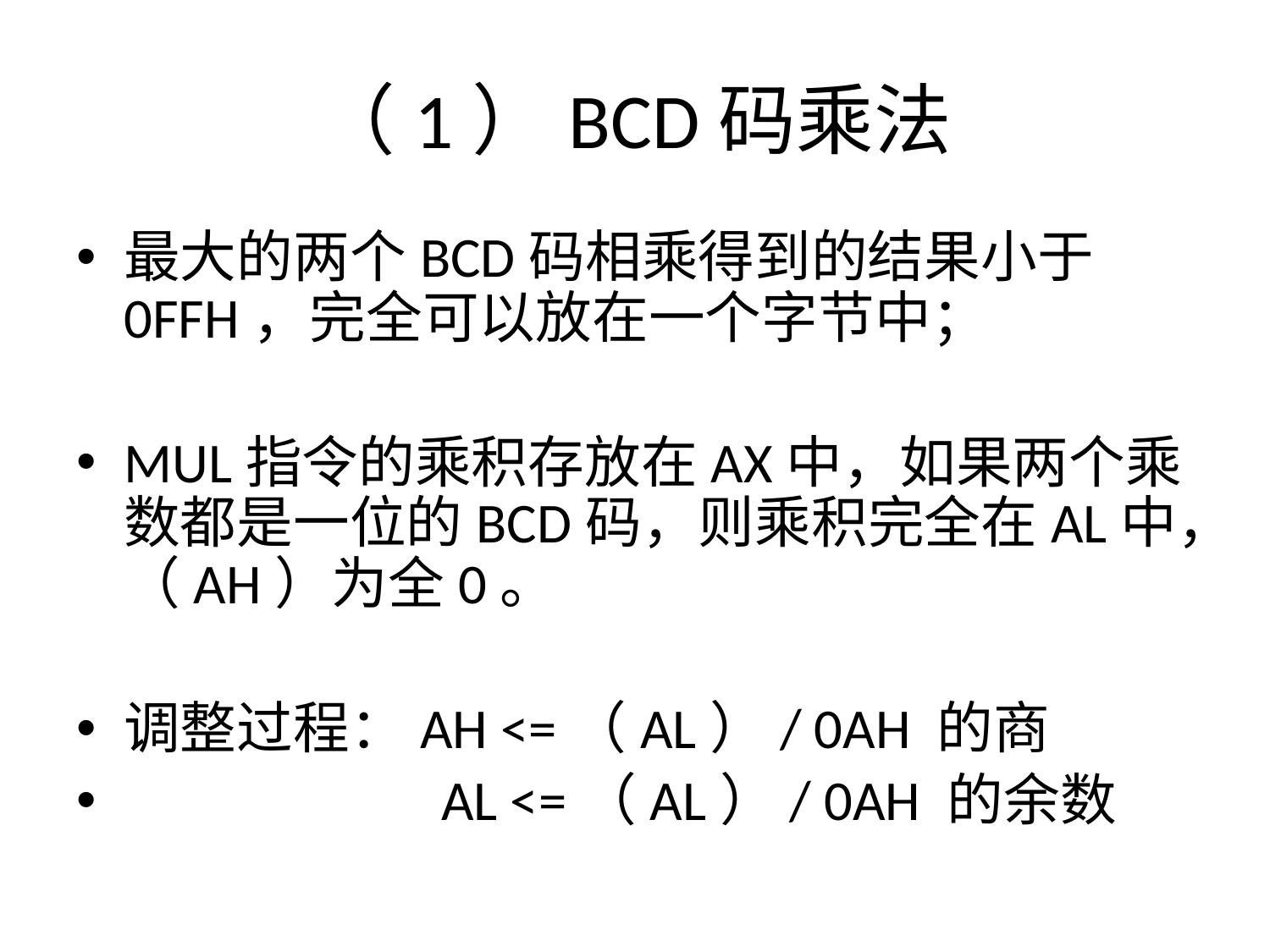

# （1）BCD码乘法
最大的两个BCD码相乘得到的结果小于0FFH，完全可以放在一个字节中；

MUL指令的乘积存放在AX中，如果两个乘数都是一位的BCD码，则乘积完全在AL中，（AH）为全0。

调整过程：AH <=（AL）/ 0AH 的商
 		     AL <=（AL）/ 0AH 的余数